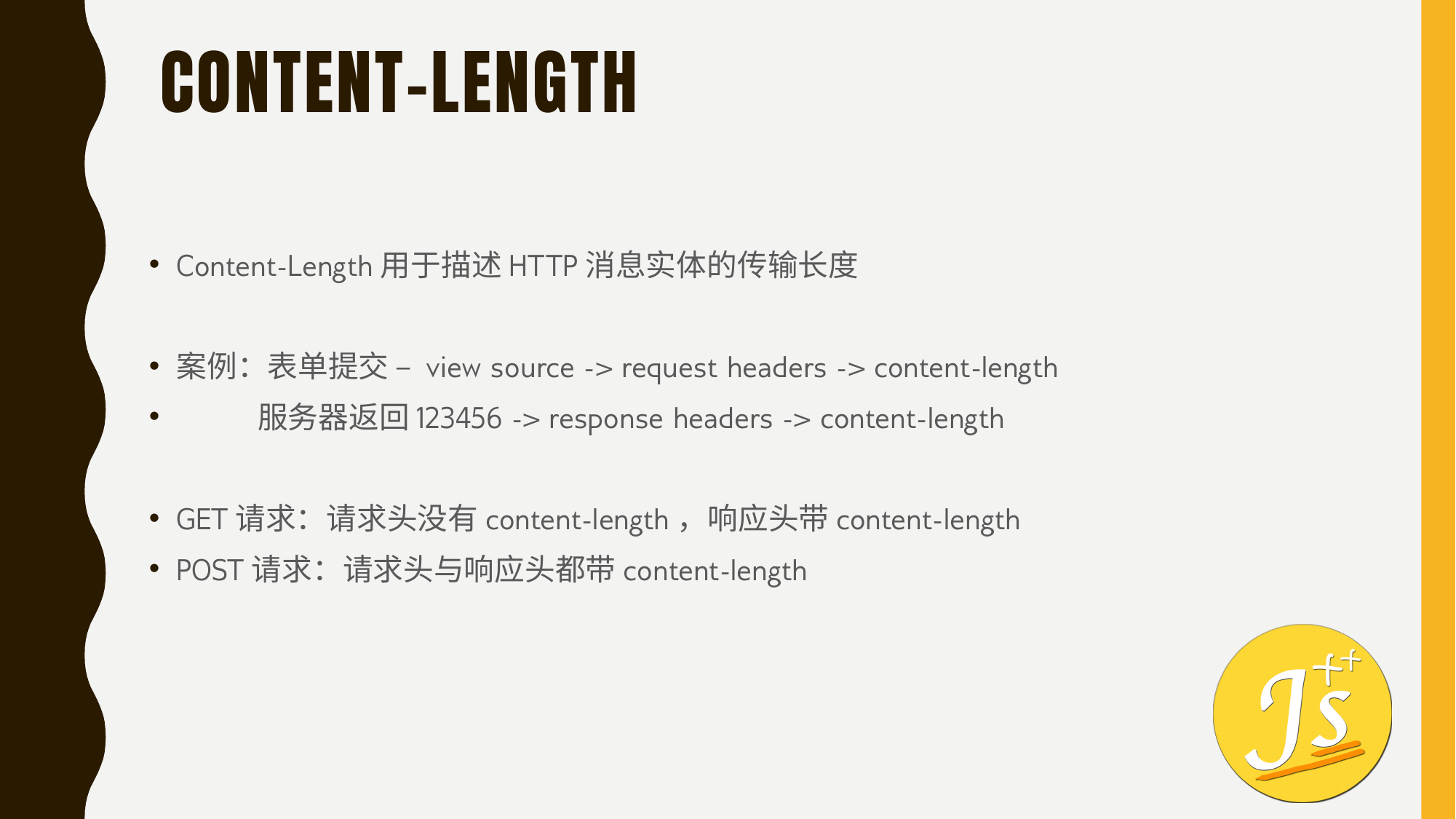

# Content-length
Content-Length用于描述HTTP消息实体的传输长度

案例：表单提交 – view source -> request headers -> content-length
           服务器返回123456 -> response headers -> content-length

GET请求：请求头没有content-length，响应头带content-length
POST请求：请求头与响应头都带content-length